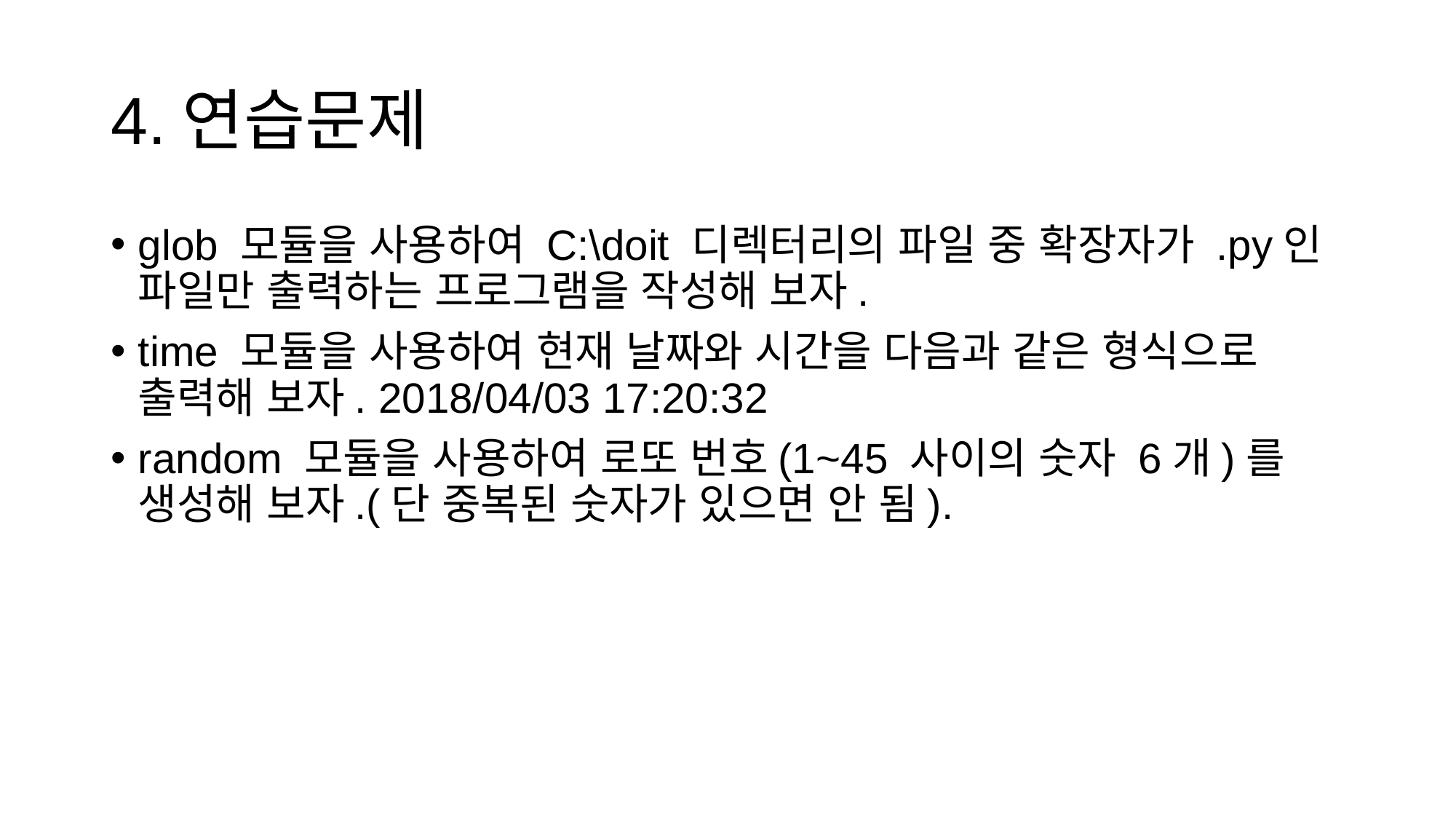

# 4.연습문제
glob 모듈을 사용하여 C:\doit 디렉터리의 파일 중 확장자가 .py인 파일만 출력하는 프로그램을 작성해 보자.
time 모듈을 사용하여 현재 날짜와 시간을 다음과 같은 형식으로 출력해 보자. 2018/04/03 17:20:32
random 모듈을 사용하여 로또 번호(1~45 사이의 숫자 6개)를 생성해 보자.(단 중복된 숫자가 있으면 안 됨).